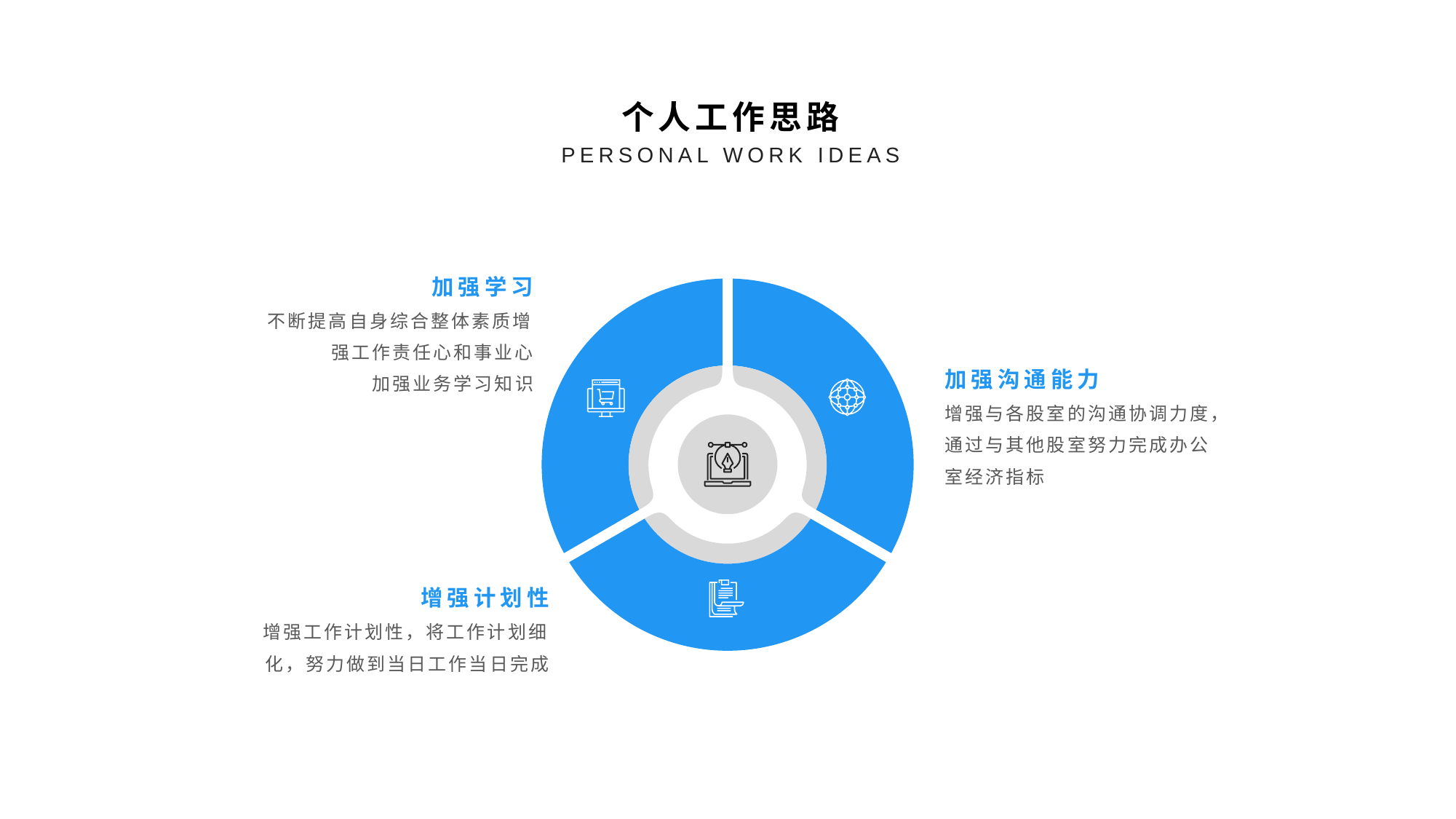

个人工作思路
PERSONAL WORK IDEAS
加强学习

不断提高自身综合整体素质增强工作责任心和事业心
加强业务学习知识
加强沟通能力

增强与各股室的沟通协调力度，通过与其他股室努力完成办公室经济指标

增强计划性

增强工作计划性，将工作计划细化，努力做到当日工作当日完成